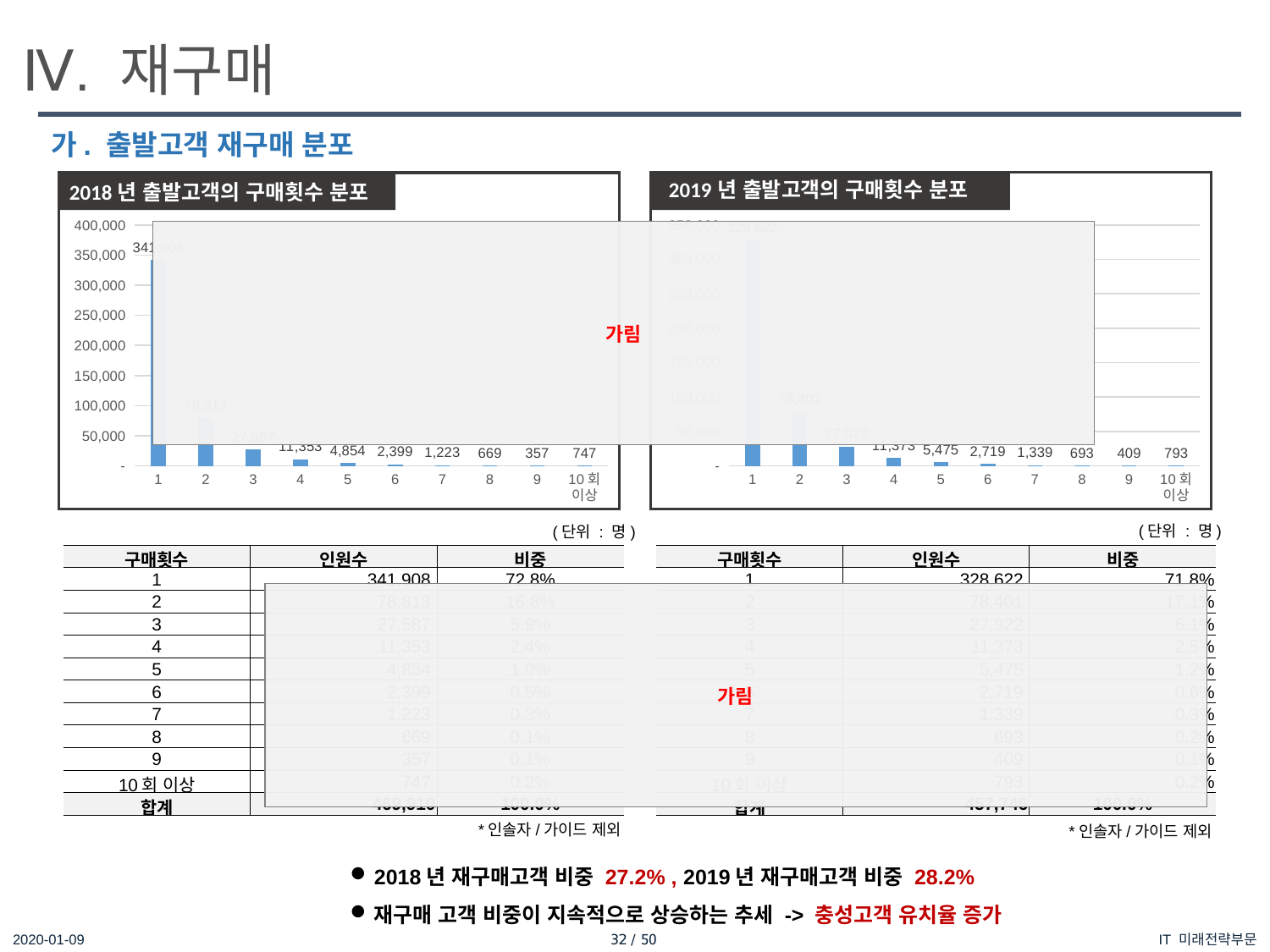

Ⅳ. 재구매
가. 출발고객 재구매 분포
2019년 출발고객의 구매횟수 분포
2018년 출발고객의 구매횟수 분포

연도별 선행예약 추이(20대)

### Chart

| Category |  |
|---|---|
| 1 | 341908.0 |
| 2 | 78813.0 |
| 3 | 27587.0 |
| 4 | 11353.0 |
| 5 | 4854.0 |
| 6 | 2399.0 |
| 7 | 1223.0 |
| 8 | 669.0 |
| 9 | 357.0 |
| 10회
이상 | 747.0 |

### Chart

| Category |  |
|---|---|
| 1 | 328622.0 |
| 2 | 78401.0 |
| 3 | 27922.0 |
| 4 | 11373.0 |
| 5 | 5475.0 |
| 6 | 2719.0 |
| 7 | 1339.0 |
| 8 | 693.0 |
| 9 | 409.0 |
| 10회
이상 | 793.0 |
가림
(단위 : 명)
(단위 : 명)
| 구매횟수 | 인원수 | 비중 |
| --- | --- | --- |
| 1 | 341,908 | 72.8% |
| 2 | 78,813 | 16.8% |
| 3 | 27,587 | 5.9% |
| 4 | 11,353 | 2.4% |
| 5 | 4,854 | 1.0% |
| 6 | 2,399 | 0.5% |
| 7 | 1,223 | 0.3% |
| 8 | 669 | 0.1% |
| 9 | 357 | 0.1% |
| 10회 이상 | 747 | 0.2% |
| 합계 | 469,910 | 100.0% |
| 구매횟수 | 인원수 | 비중 |
| --- | --- | --- |
| 1 | 328,622 | 71.8% |
| 2 | 78,401 | 17.1% |
| 3 | 27,922 | 6.1% |
| 4 | 11,373 | 2.5% |
| 5 | 5,475 | 1.2% |
| 6 | 2,719 | 0.6% |
| 7 | 1,339 | 0.3% |
| 8 | 693 | 0.2% |
| 9 | 409 | 0.1% |
| 10회 이상 | 793 | 0.2% |
| 합계 | 457,746 | 100.0% |
가림
*인솔자/가이드 제외
*인솔자/가이드 제외
2018년 재구매고객 비중 27.2% , 2019년 재구매고객 비중 28.2%
재구매 고객 비중이 지속적으로 상승하는 추세 -> 충성고객 유치율 증가

IT 미래전략부문
32 / 50
2020-01-09